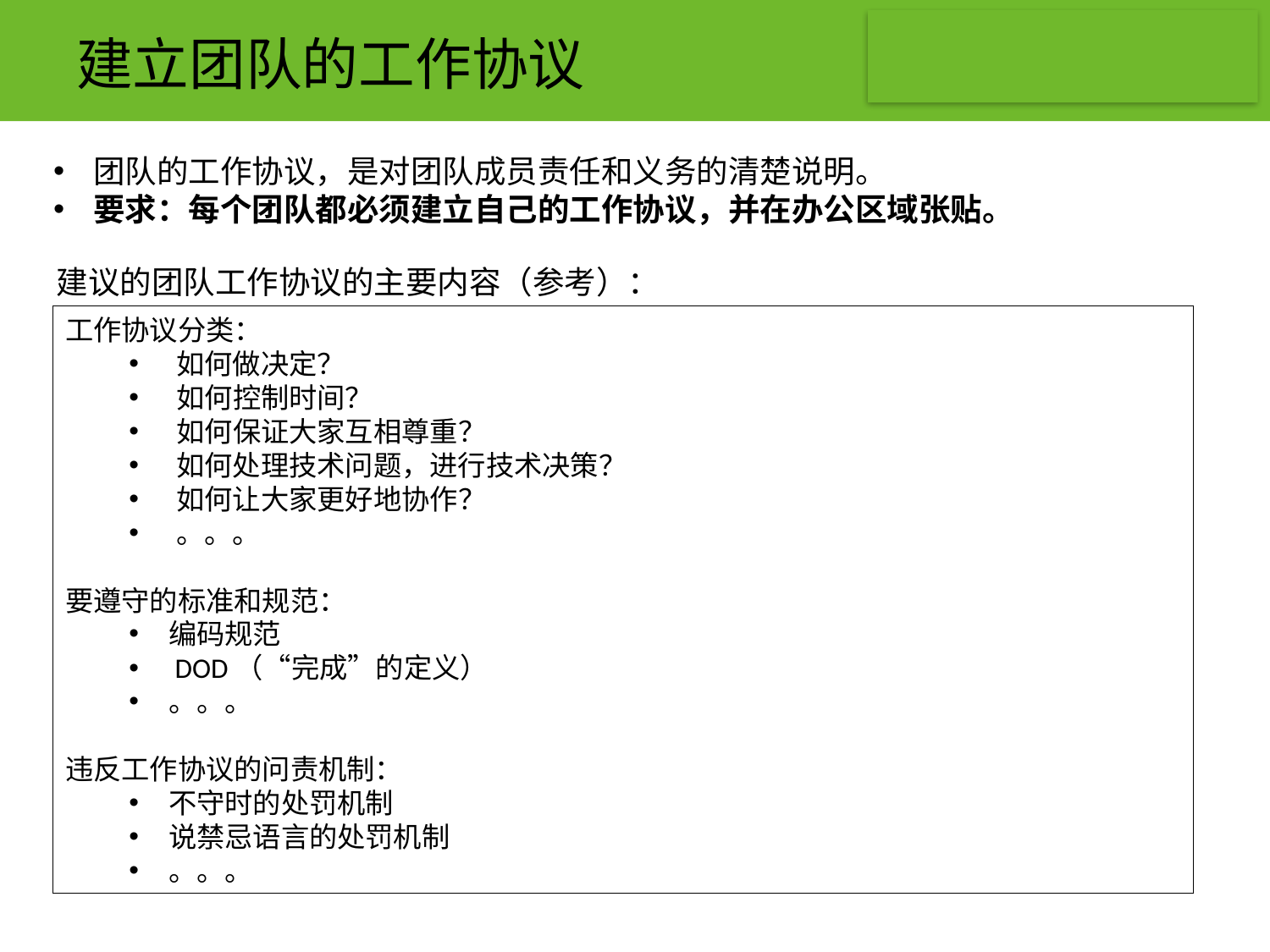

# 建立团队的工作协议
团队的工作协议，是对团队成员责任和义务的清楚说明。
要求：每个团队都必须建立自己的工作协议，并在办公区域张贴。
建议的团队工作协议的主要内容（参考）：
工作协议分类：
如何做决定？
如何控制时间？
如何保证大家互相尊重？
如何处理技术问题，进行技术决策？
如何让大家更好地协作？
。。。

要遵守的标准和规范：
编码规范
 DOD（“完成”的定义）
。。。

违反工作协议的问责机制：
不守时的处罚机制
说禁忌语言的处罚机制
。。。